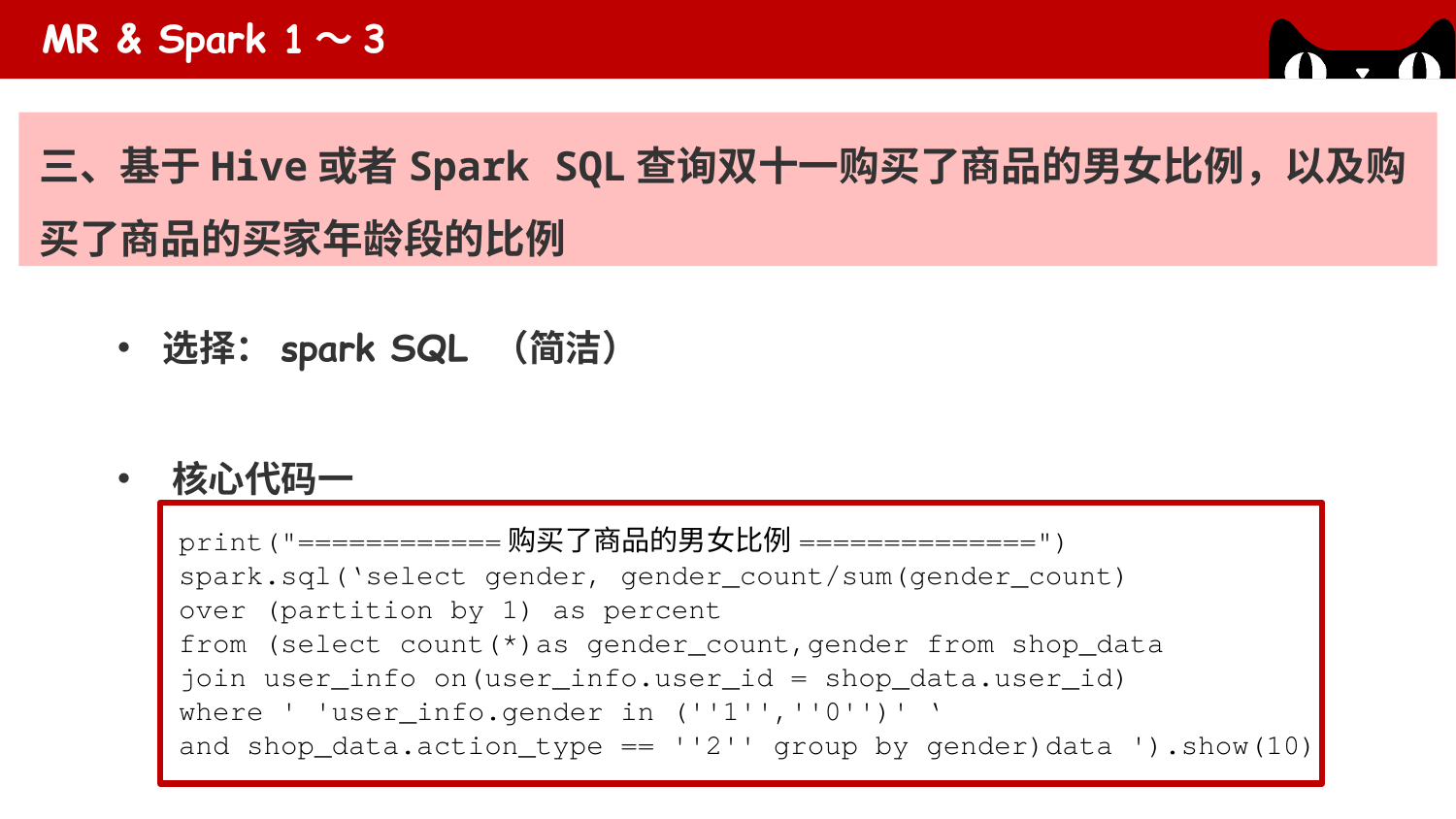

MR & Spark 1～3
三、基于Hive或者Spark SQL查询双十一购买了商品的男女比例，以及购买了商品的买家年龄段的比例

选择：spark SQL （简洁）

核心代码一

print("============购买了商品的男⼥⽐例==============")
spark.sql(‘select gender, gender_count/sum(gender_count)
over (partition by 1) as percent
from (select count(*)as gender_count,gender from shop_data
join user_info on(user_info.user_id = shop_data.user_id)
where ' 'user_info.gender in (''1'',''0'')' ‘
and shop_data.action_type == ''2'' group by gender)data ').show(10)